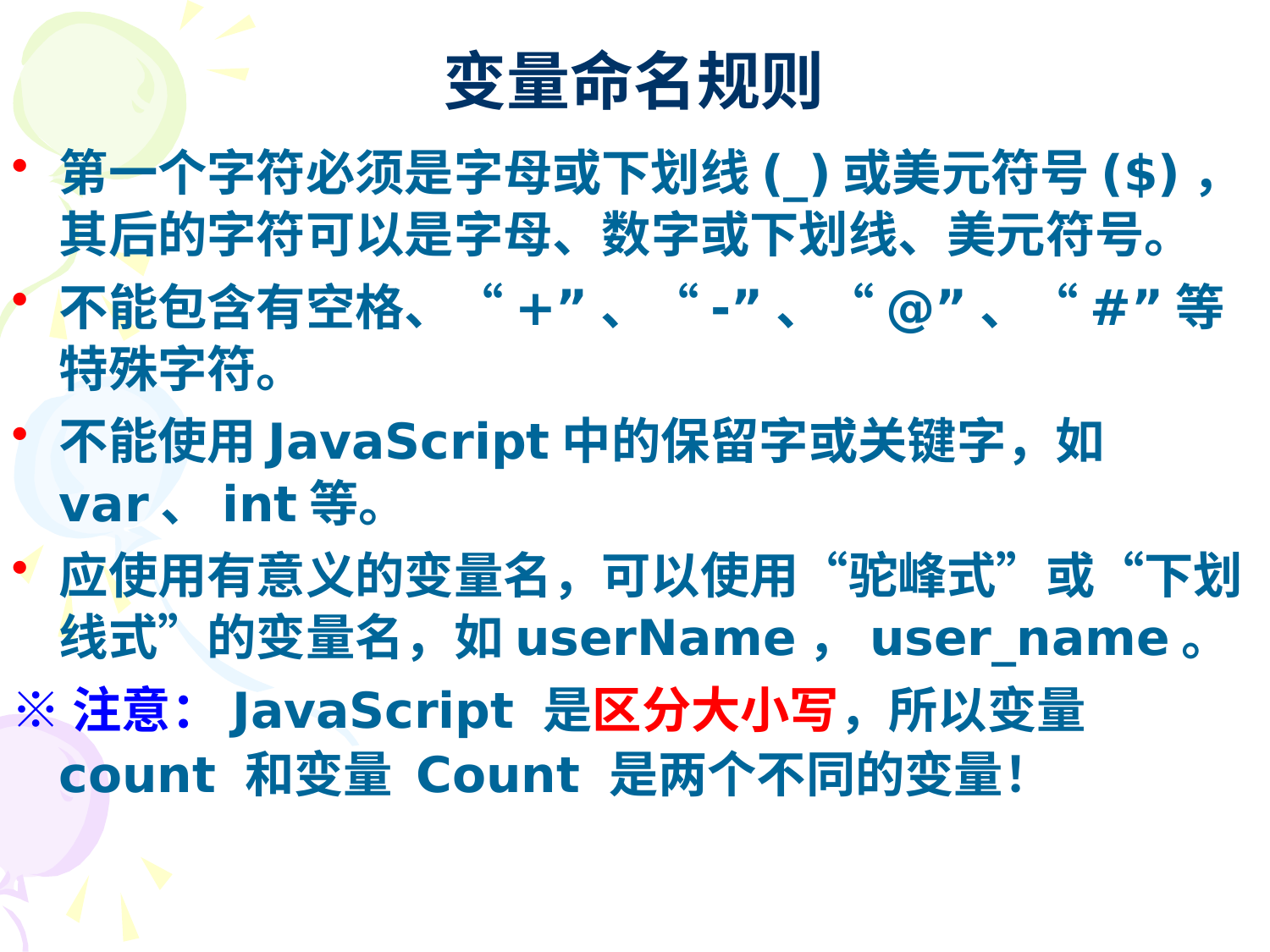

# 变量命名规则
第一个字符必须是字母或下划线(_)或美元符号($)，其后的字符可以是字母、数字或下划线、美元符号。
不能包含有空格、“+”、“-”、“@”、“#”等特殊字符。
不能使用JavaScript中的保留字或关键字，如var、int等。
应使用有意义的变量名，可以使用“驼峰式”或“下划线式”的变量名，如userName，user_name。
※注意：JavaScript 是区分大小写，所以变量 count 和变量 Count 是两个不同的变量！